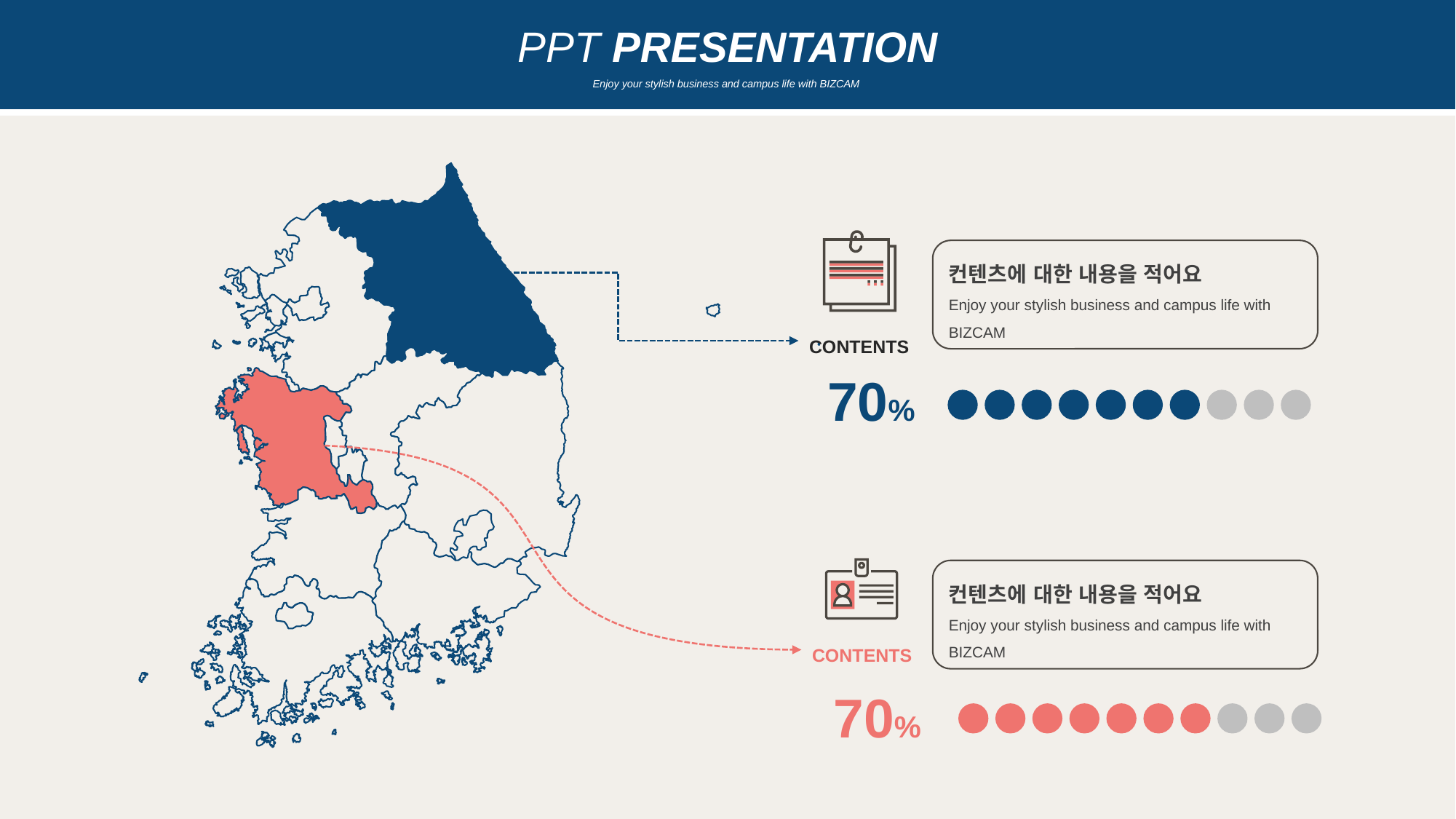

PPT PRESENTATION
Enjoy your stylish business and campus life with BIZCAM

컨텐츠에 대한 내용을 적어요
Enjoy your stylish business and campus life with BIZCAM

CONTENTS

70%

컨텐츠에 대한 내용을 적어요
Enjoy your stylish business and campus life with BIZCAM

CONTENTS
70%